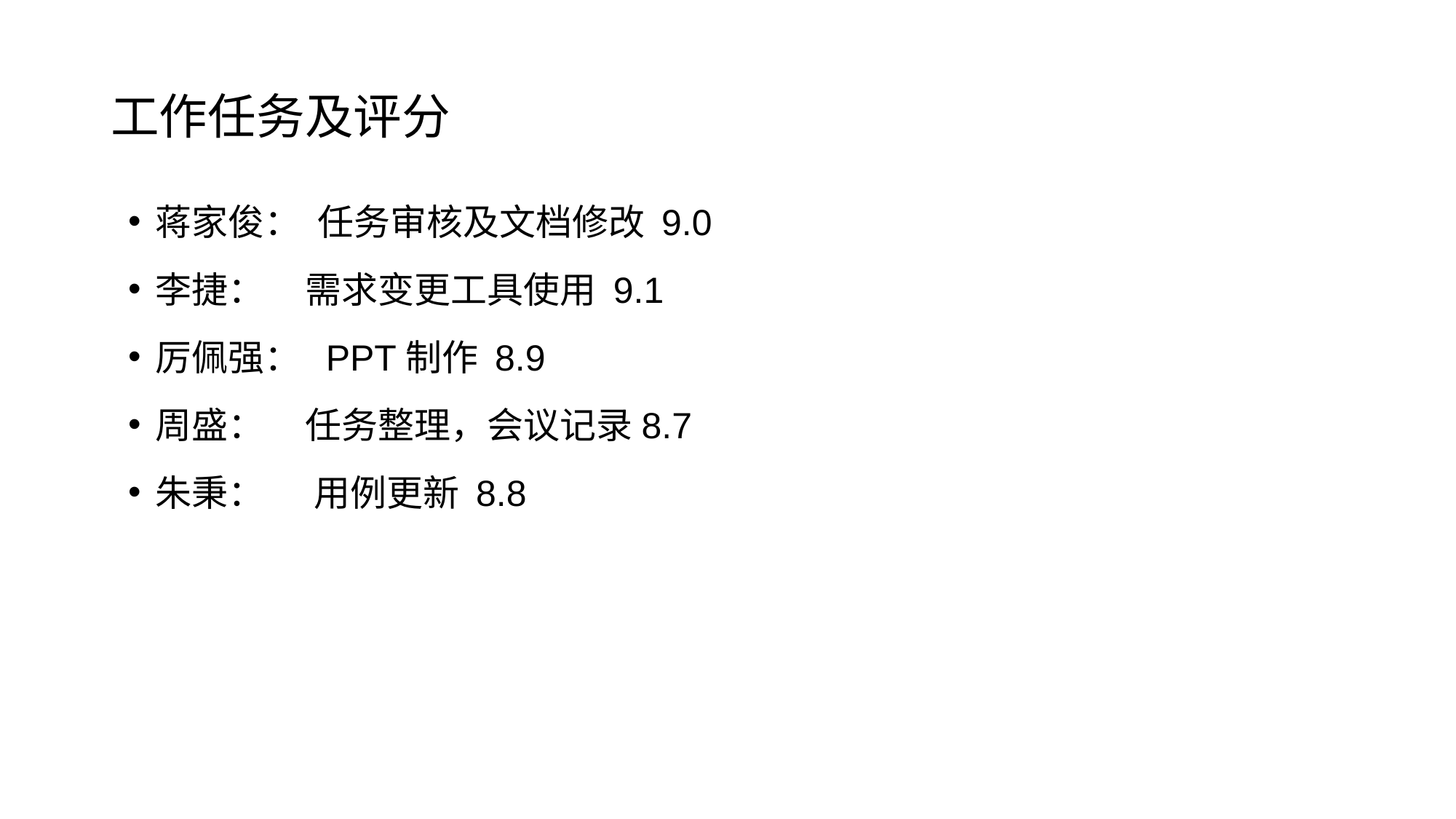

工作任务及评分
蒋家俊：  任务审核及文档修改 9.0
李捷：     需求变更工具使用 9.1
厉佩强：  PPT制作 8.9
周盛：     任务整理，会议记录8.7
朱秉：      用例更新 8.8